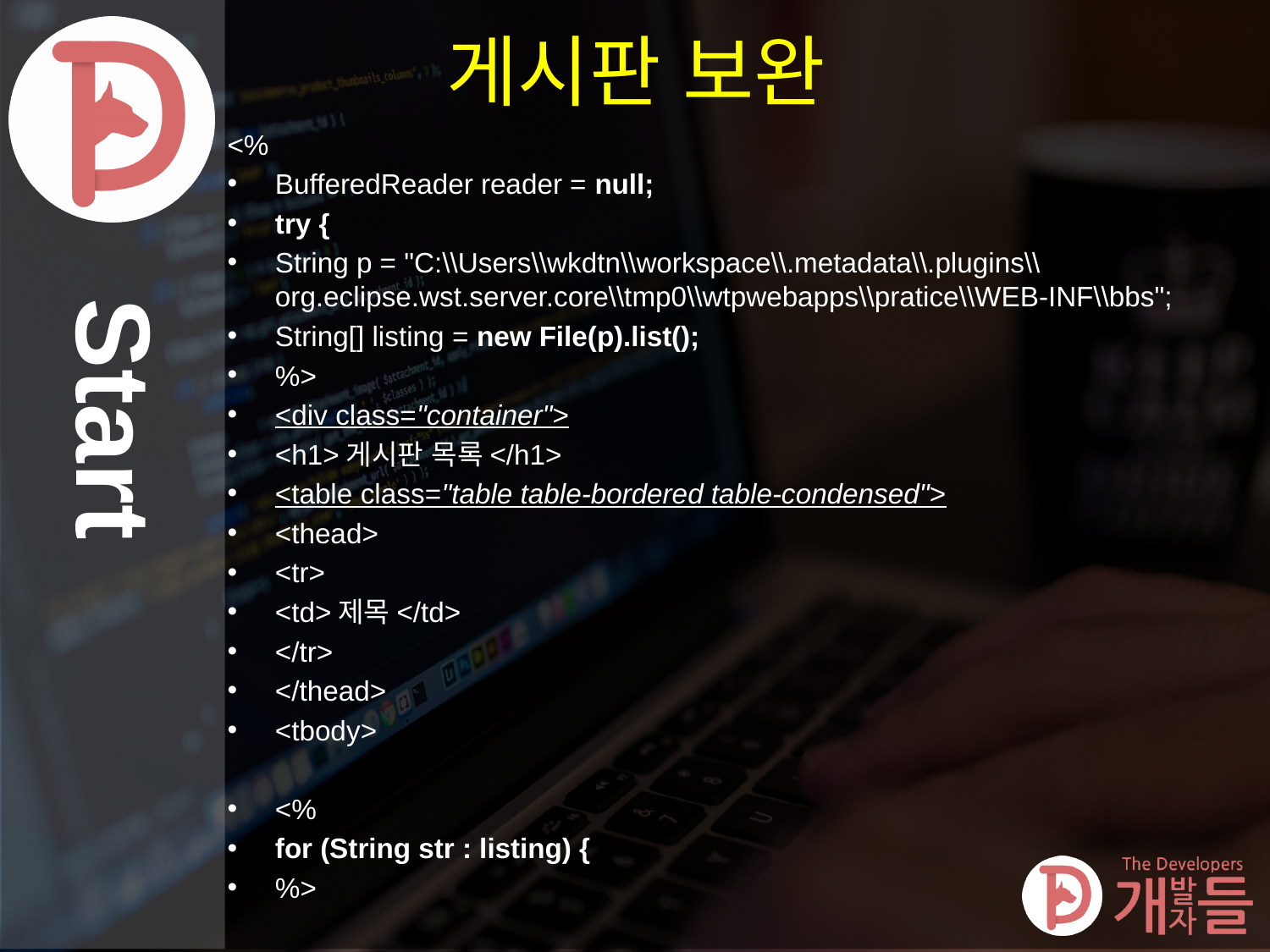

# 게시판 보완
<%
BufferedReader reader = null;
try {
String p = "C:\\Users\\wkdtn\\workspace\\.metadata\\.plugins\\org.eclipse.wst.server.core\\tmp0\\wtpwebapps\\pratice\\WEB-INF\\bbs";
String[] listing = new File(p).list();
%>
<div class="container">
<h1>게시판 목록</h1>
<table class="table table-bordered table-condensed">
<thead>
<tr>
<td>제목</td>
</tr>
</thead>
<tbody>

<%
for (String str : listing) {
%>

Start